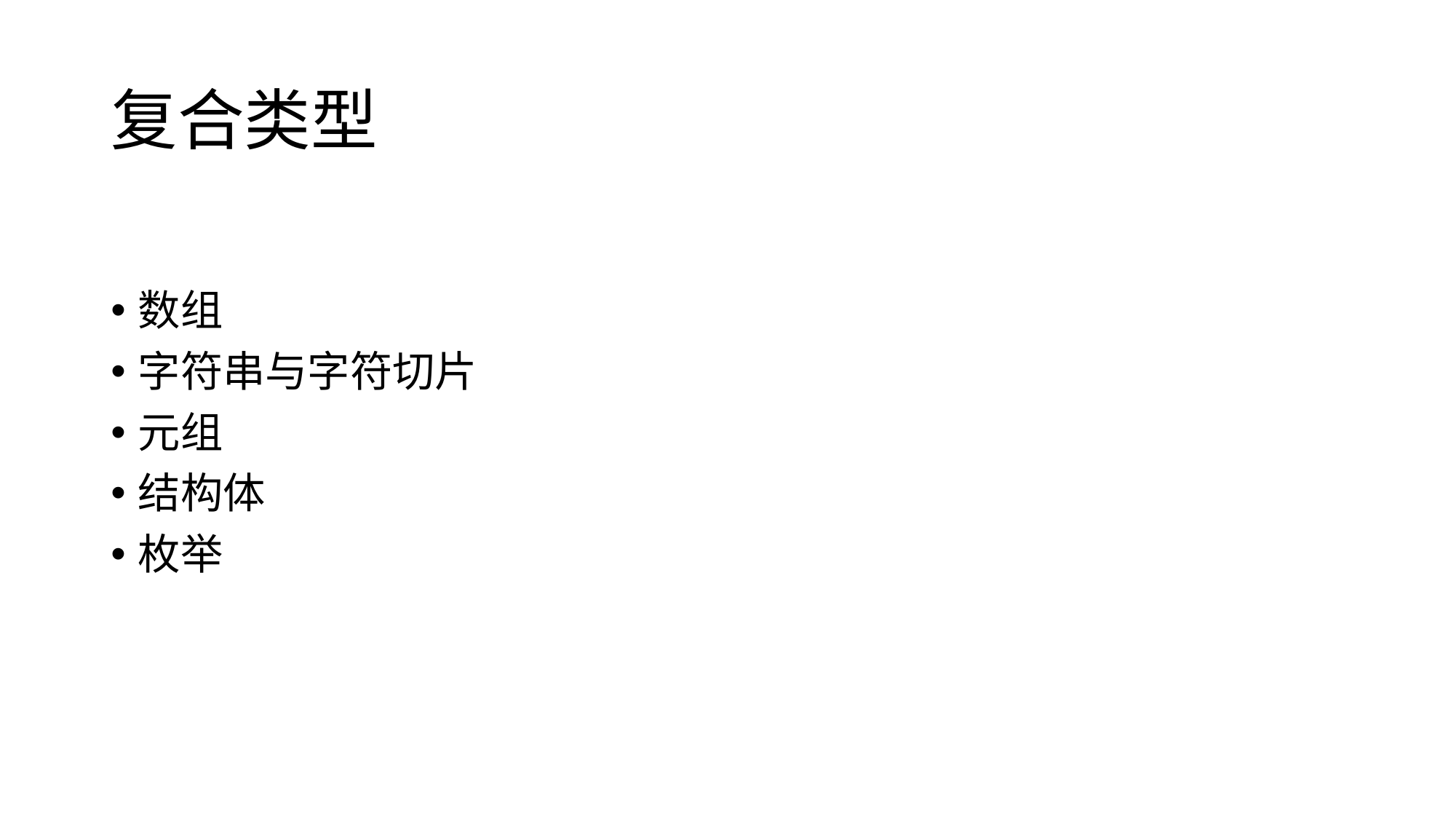

# 复合类型

数组
字符串与字符切片
元组
结构体
枚举